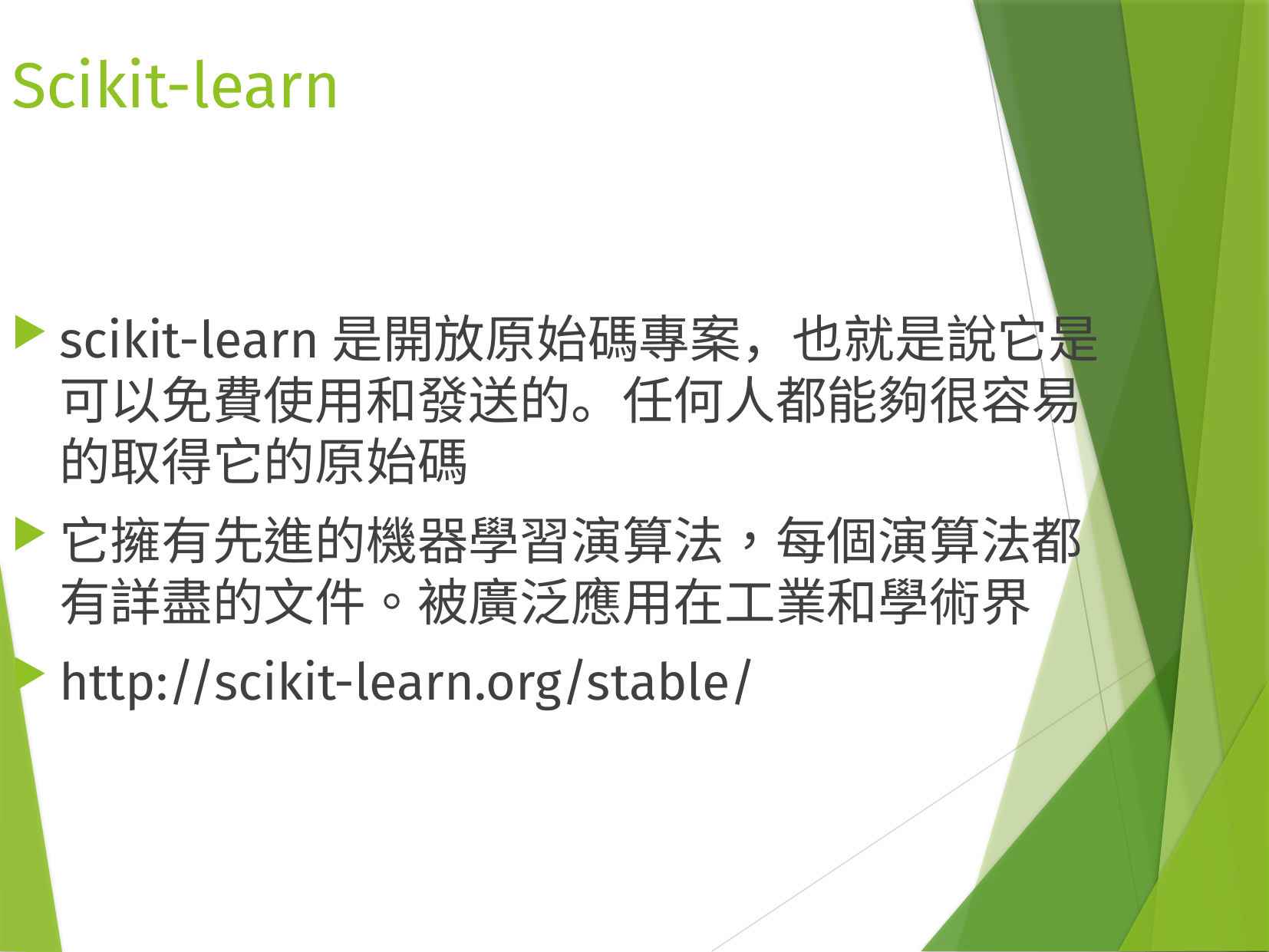

Scikit-learn
scikit-learn是開放原始碼專案，也就是說它是可以免費使用和發送的。任何人都能夠很容易的取得它的原始碼
它擁有先進的機器學習演算法，每個演算法都有詳盡的文件。被廣泛應用在工業和學術界
http://scikit-learn.org/stable/